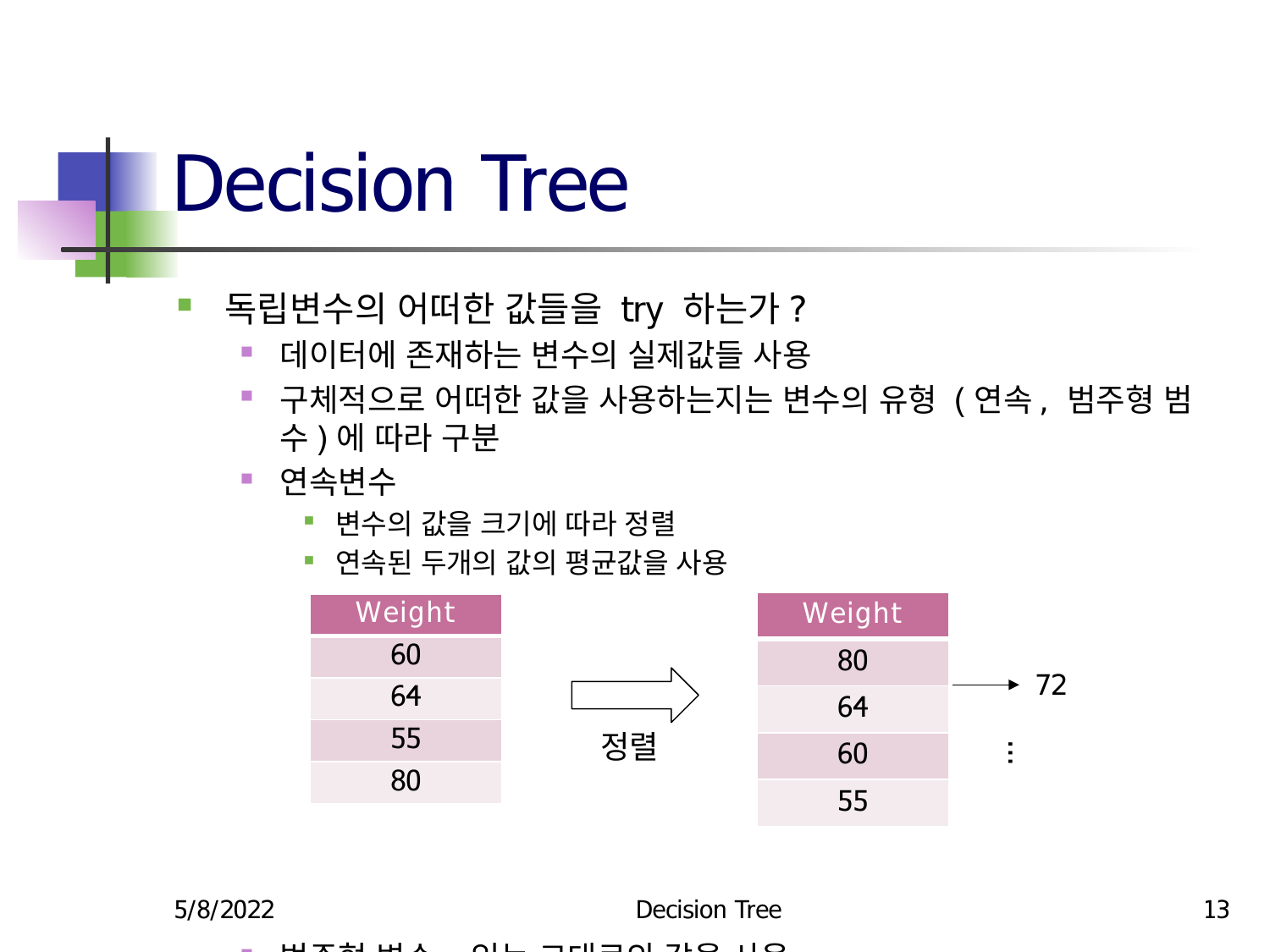

# Decision Tree
독립변수의 어떠한 값들을 try 하는가?
데이터에 존재하는 변수의 실제값들 사용
구체적으로 어떠한 값을 사용하는지는 변수의 유형 (연속, 범주형 범수)에 따라 구분
연속변수
변수의 값을 크기에 따라 정렬
연속된 두개의 값의 평균값을 사용

범주형 변수: 있는 그대로의 값을 사용

| Weight |
| --- |
| 80 |
| 64 |
| 60 |
| 55 |
| Weight |
| --- |
| 60 |
| 64 |
| 55 |
| 80 |
72

정렬
…
5/8/2022
Decision Tree
13